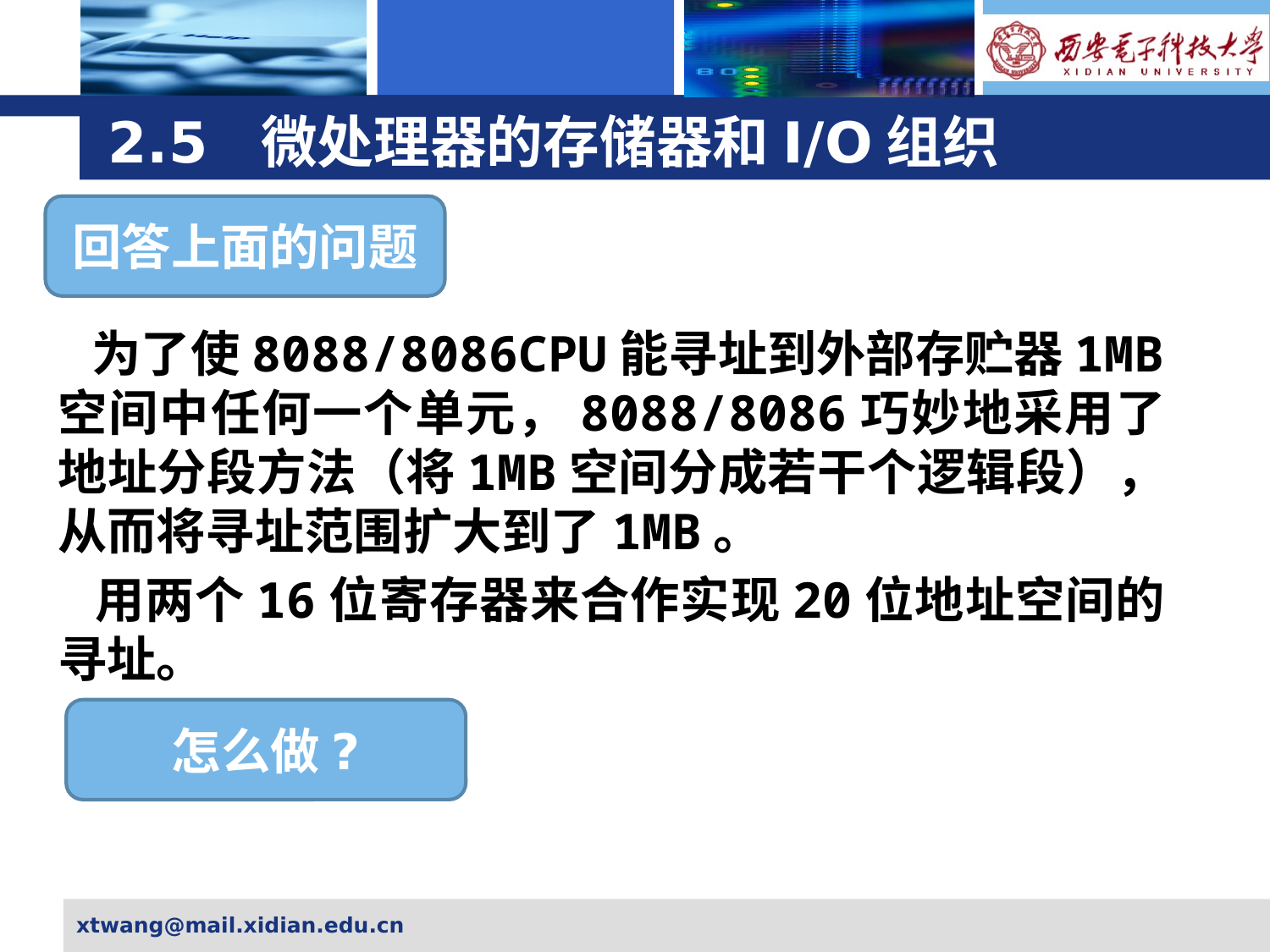

# 2.5  微处理器的存储器和I/O组织
回答上面的问题
  为了使8088/8086CPU能寻址到外部存贮器1MB空间中任何一个单元，8088/8086巧妙地采用了地址分段方法（将1MB空间分成若干个逻辑段），从而将寻址范围扩大到了1MB。
  用两个16位寄存器来合作实现20位地址空间的寻址。
怎么做?
xtwang@mail.xidian.edu.cn